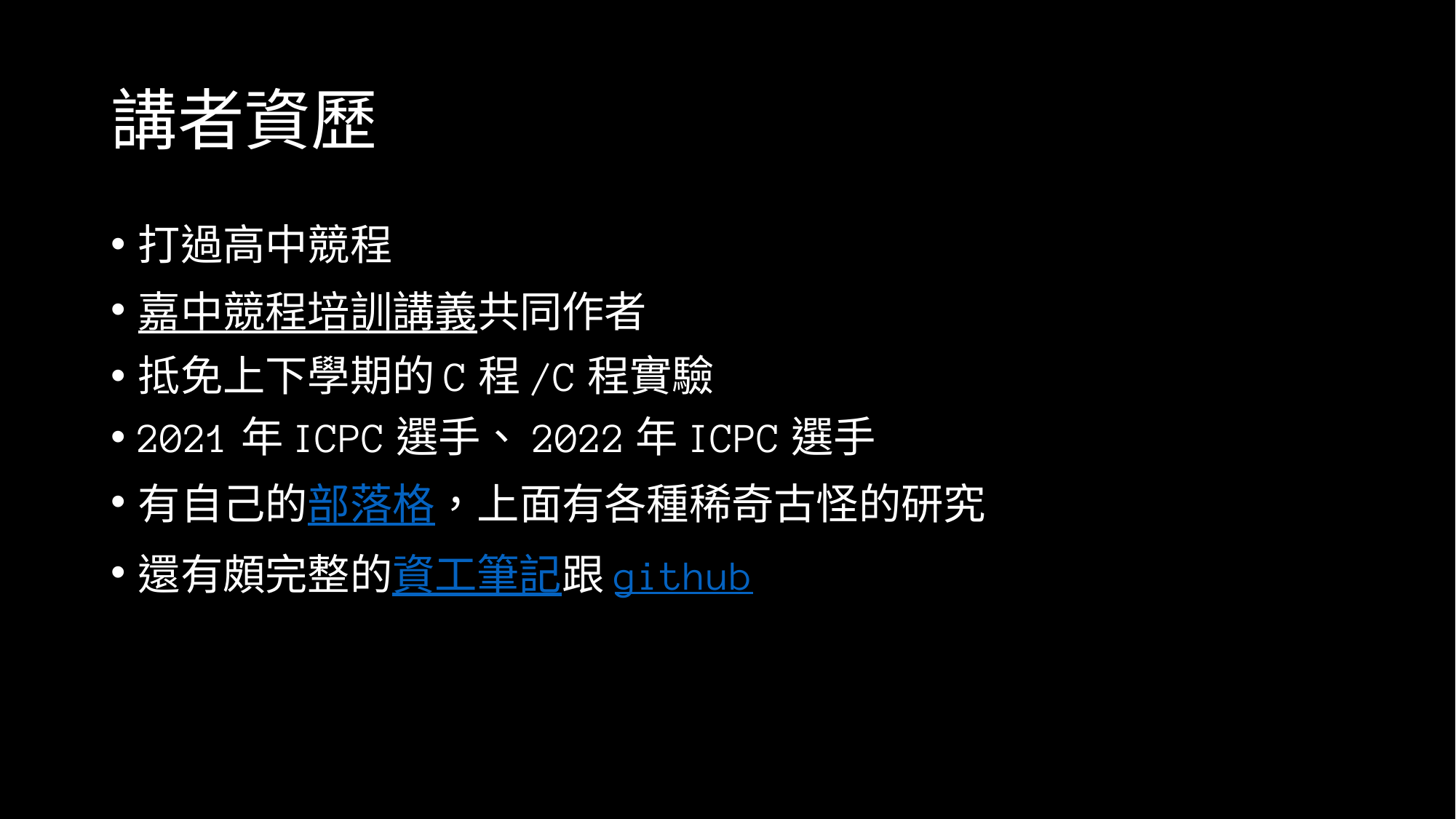

# 講者資歷
打過高中競程
嘉中競程培訓講義共同作者
抵免上下學期的C程/C程實驗
2021年ICPC選手、2022年ICPC選手
有自己的部落格，上面有各種稀奇古怪的研究
還有頗完整的資工筆記跟github